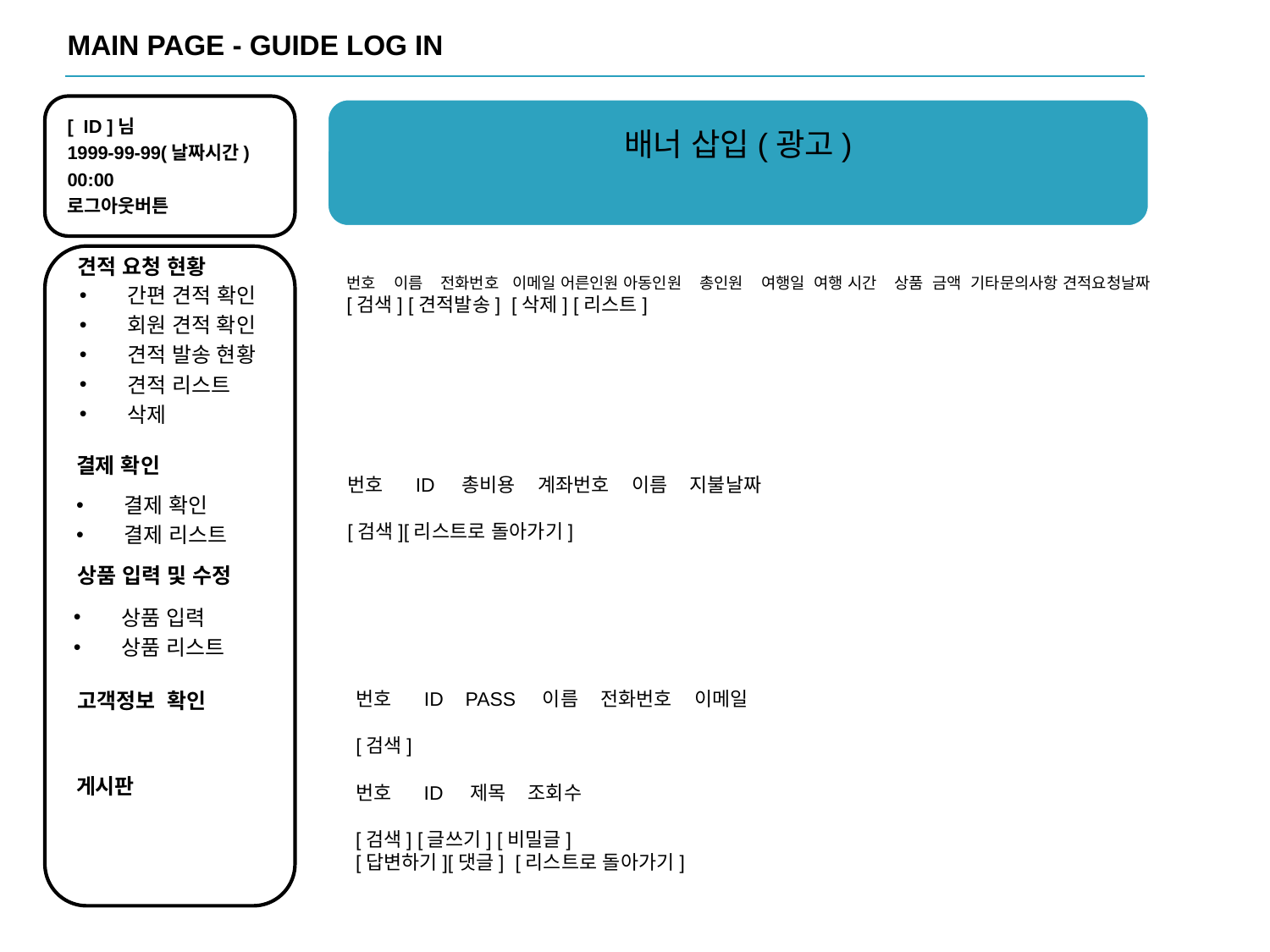

MAIN PAGE - GUIDE LOG IN

배너 삽입(광고)
[  ID ]님
1999-99-99(날짜시간)
00:00
로그아웃버튼

견적 요청 현황
번호    이름    전화번호   이메일 어른인원 아동인원    총인원    여행일  여행 시간    상품  금액  기타문의사항 견적요청날짜
[검색] [견적발송]  [삭제] [리스트]
간편 견적 확인
회원 견적 확인
견적 발송 현황
견적 리스트
삭제

결제 확인
번호     ID    총비용    계좌번호    이름    지불날짜

[검색][리스트로 돌아가기]
결제 확인
결제 리스트

상품 입력 및 수정
상품 입력
상품 리스트

번호     ID    PASS    이름    전화번호    이메일

[검색]
고객정보  확인
게시판
번호     ID    제목    조회수

[검색] [글쓰기] [비밀글]
[답변하기][댓글]  [리스트로 돌아가기]